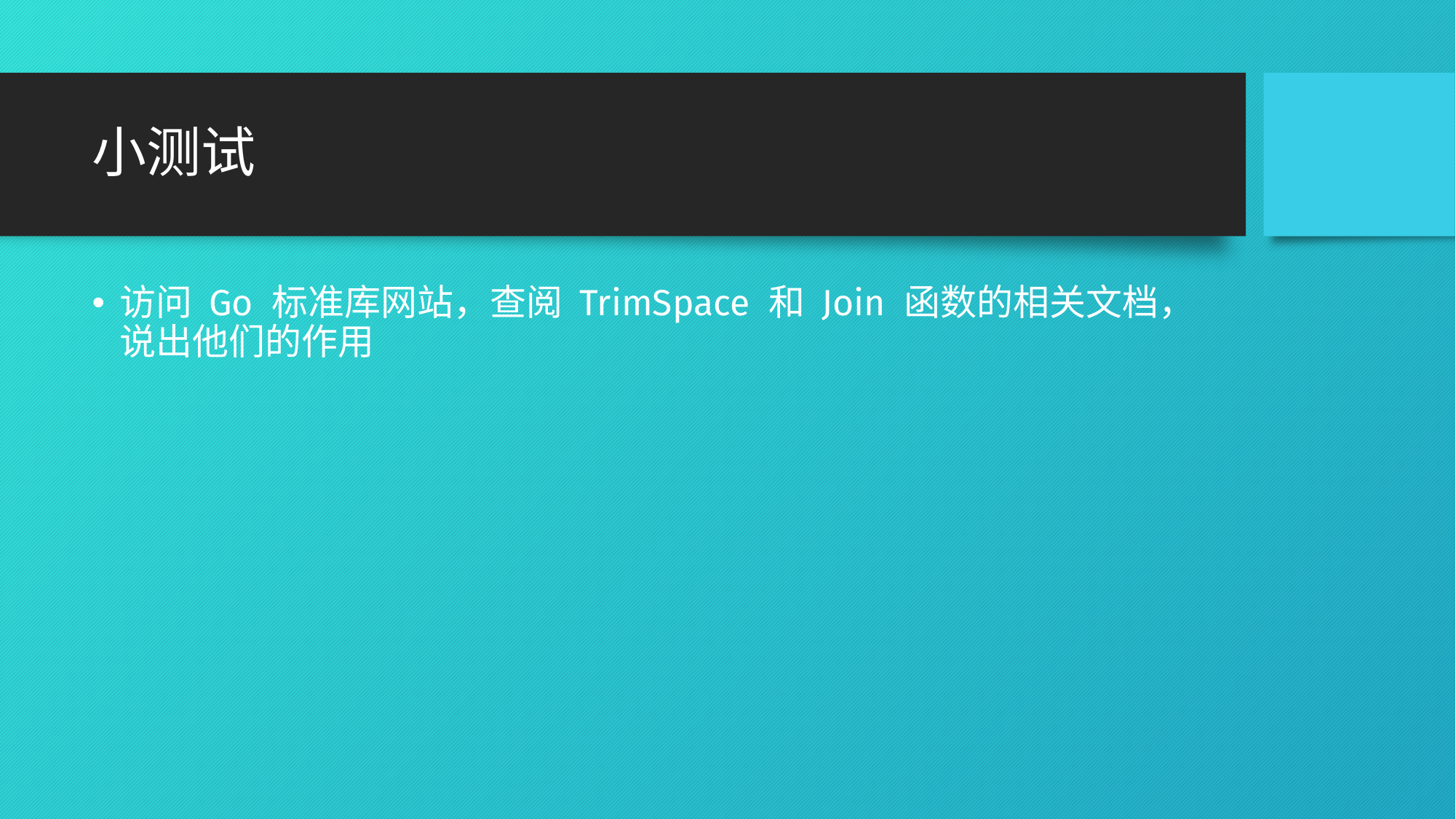

# 小测试
访问 Go 标准库网站，查阅 TrimSpace 和 Join 函数的相关文档，说出他们的作用